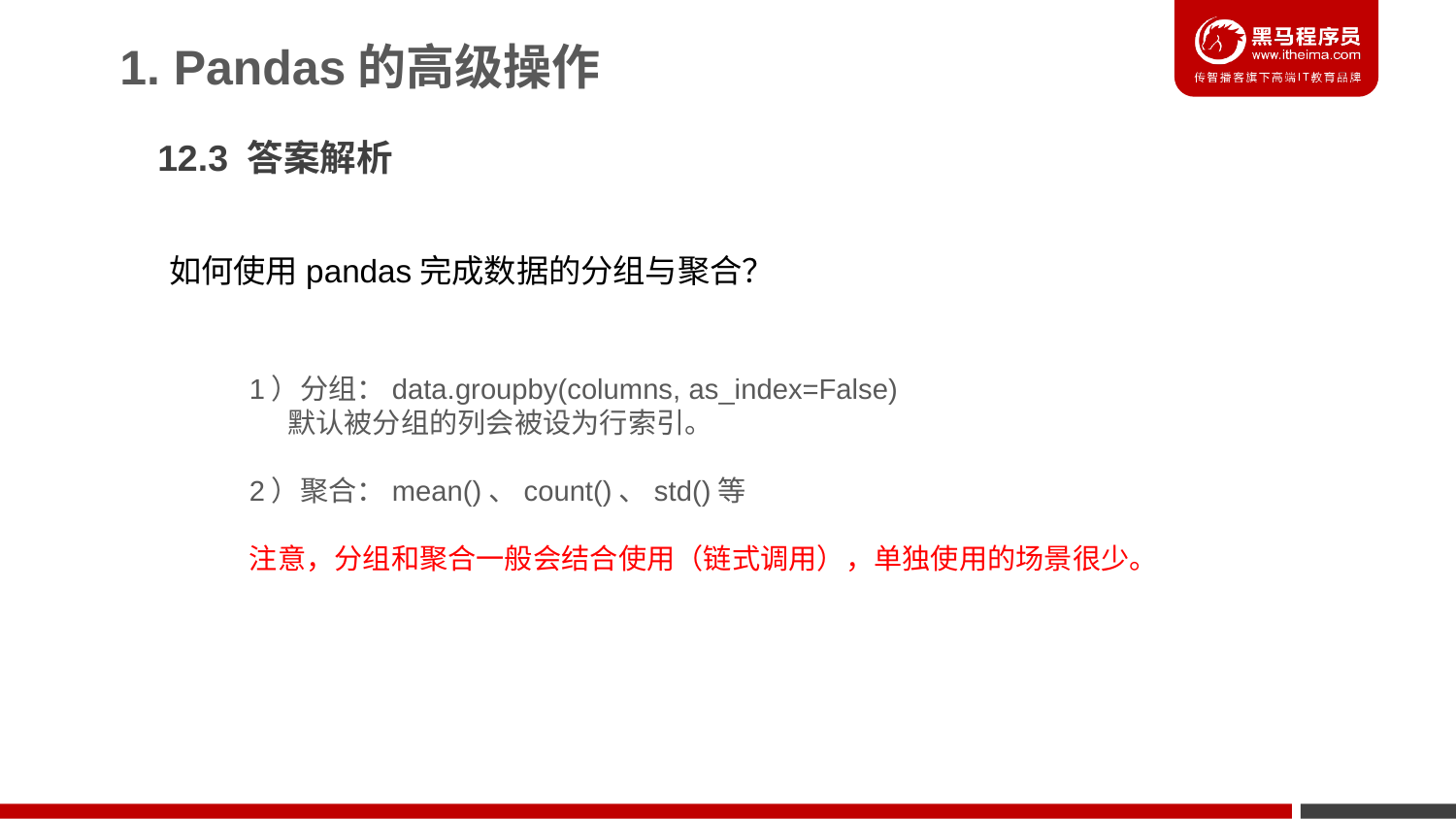

1. Pandas的高级操作
12.3 答案解析
如何使用pandas完成数据的分组与聚合？
1）分组：data.groupby(columns, as_index=False)
     默认被分组的列会被设为行索引。

2）聚合：mean()、count()、std()等

注意，分组和聚合一般会结合使用（链式调用），单独使用的场景很少。